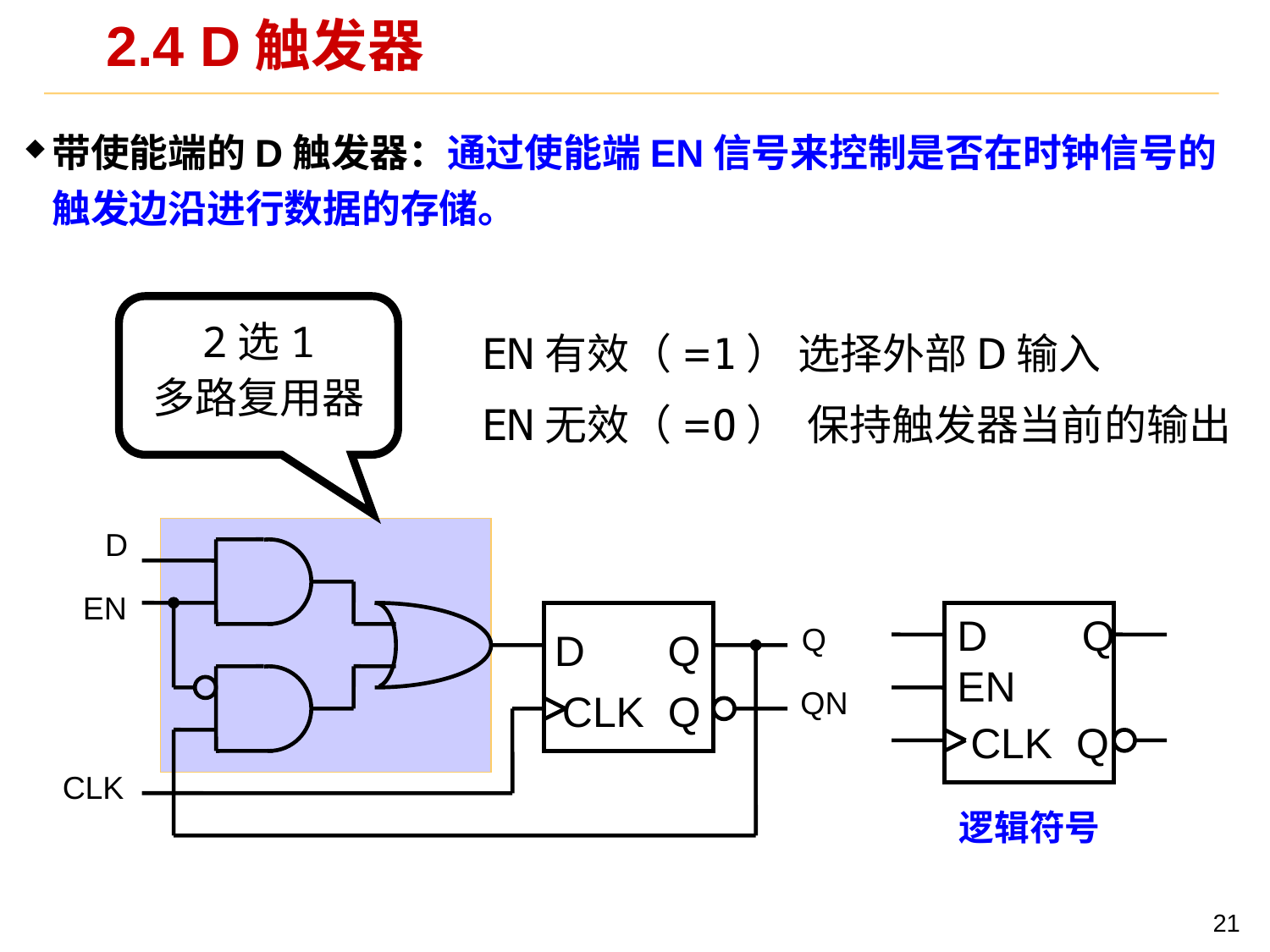

# 2.4 D触发器
带使能端的D触发器：通过使能端EN信号来控制是否在时钟信号的触发边沿进行数据的存储。
2选1
多路复用器

EN有效（=1） 选择外部D输入
EN无效（=0）  保持触发器当前的输出
D

EN

D       Q
   CLK  Q
Q

QN

CLK

D        Q
EN
  CLK  Q

逻辑符号
21